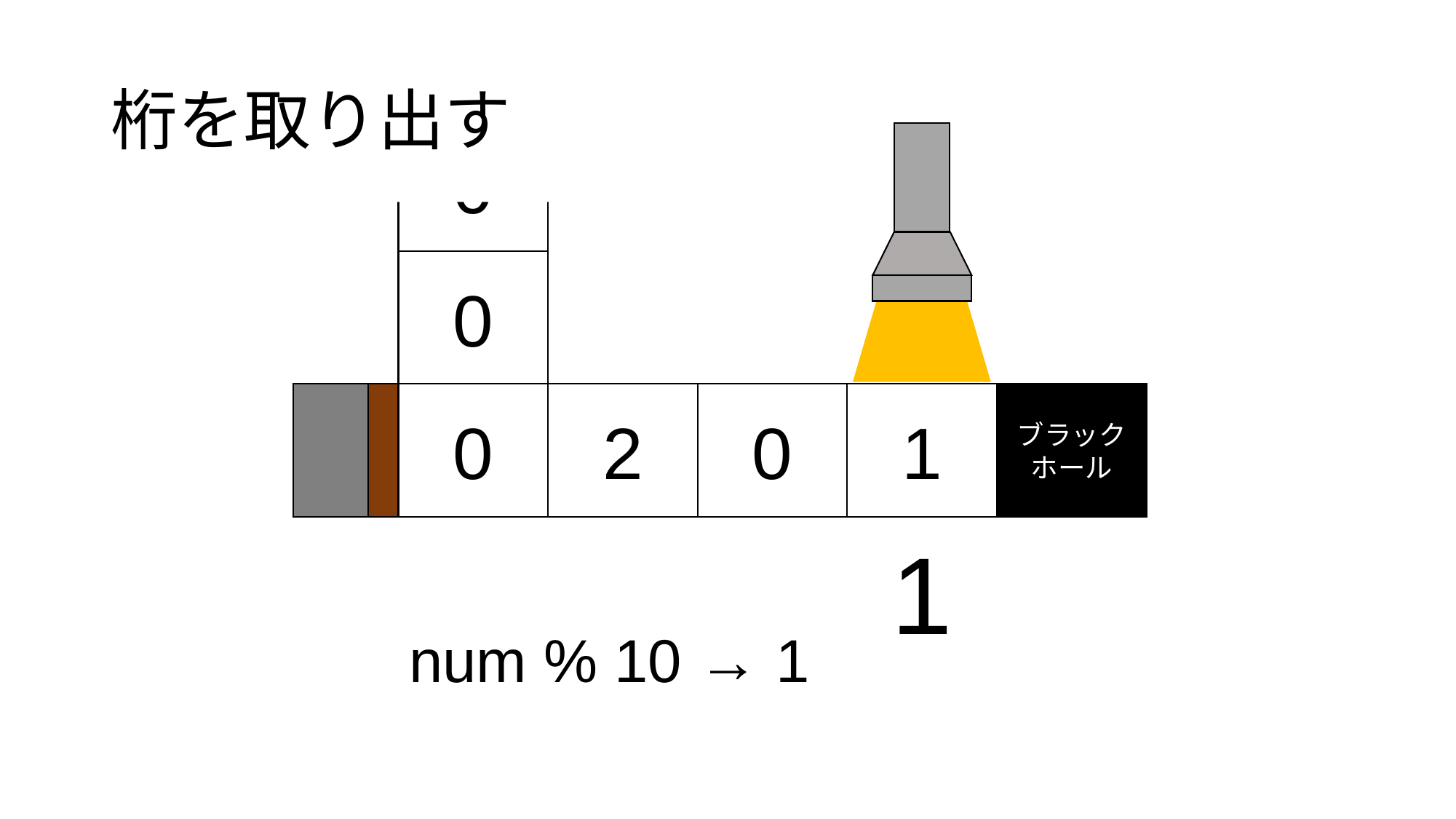

# 桁を取り出す
0

0

0

2
0
1
ブラックホール

1
num % 10 → 1